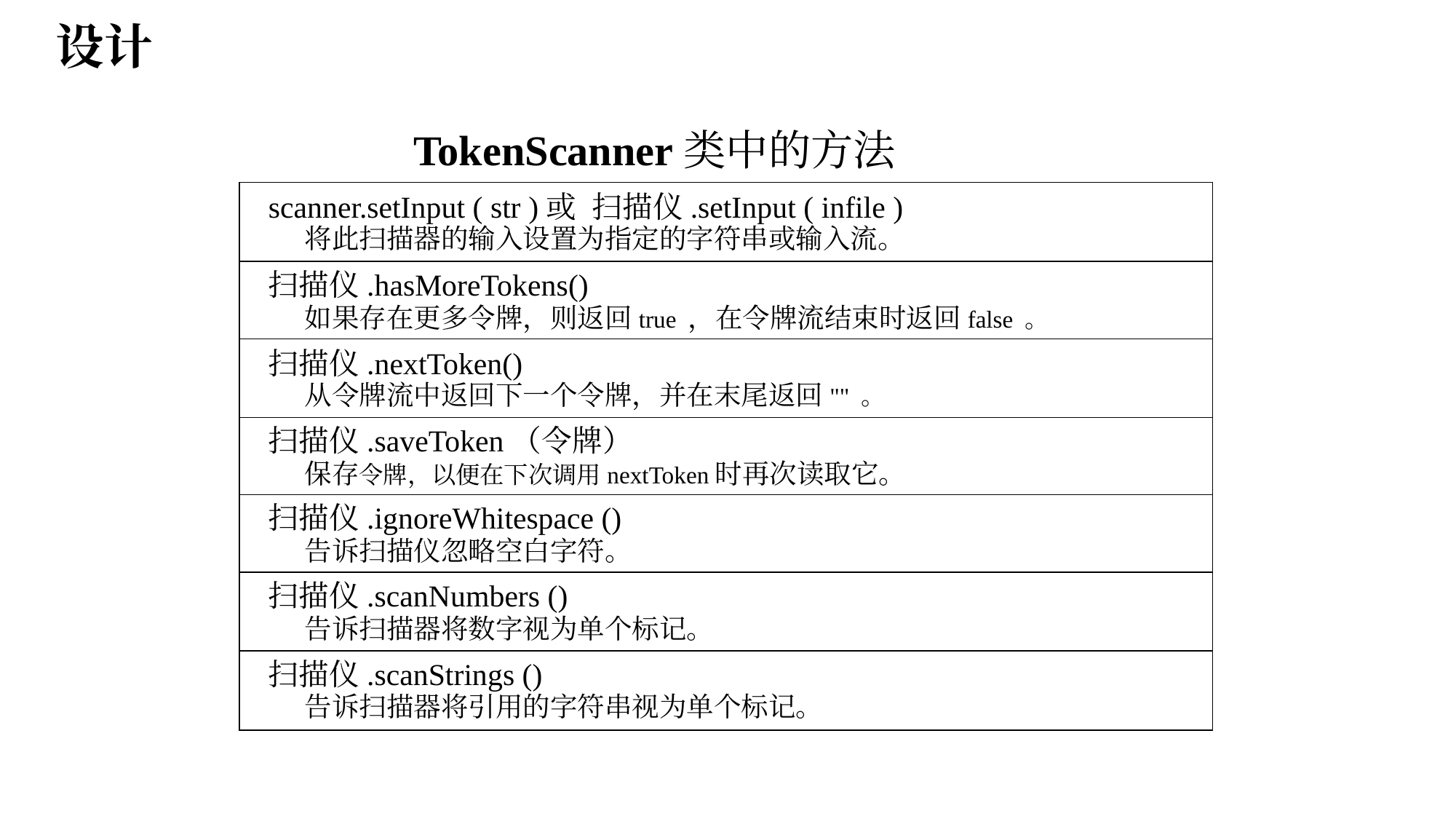

设计
# TokenScanner类中的方法

scanner.setInput ( str )或  扫描仪.setInput ( infile )

将此扫描器的输入设置为指定的字符串或输入流。
扫描仪.hasMoreTokens()

如果存在更多令牌，则返回true ，在令牌流结束时返回false 。

扫描仪.nextToken()
从令牌流中返回下一个令牌，并在末尾返回"" 。
扫描仪.saveToken（令牌）

保存令牌，以便在下次调用nextToken时再次读取它。
扫描仪.ignoreWhitespace ()

告诉扫描仪忽略空白字符。
扫描仪.scanNumbers ()

告诉扫描器将数字视为单个标记。
扫描仪.scanStrings ()

告诉扫描器将引用的字符串视为单个标记。